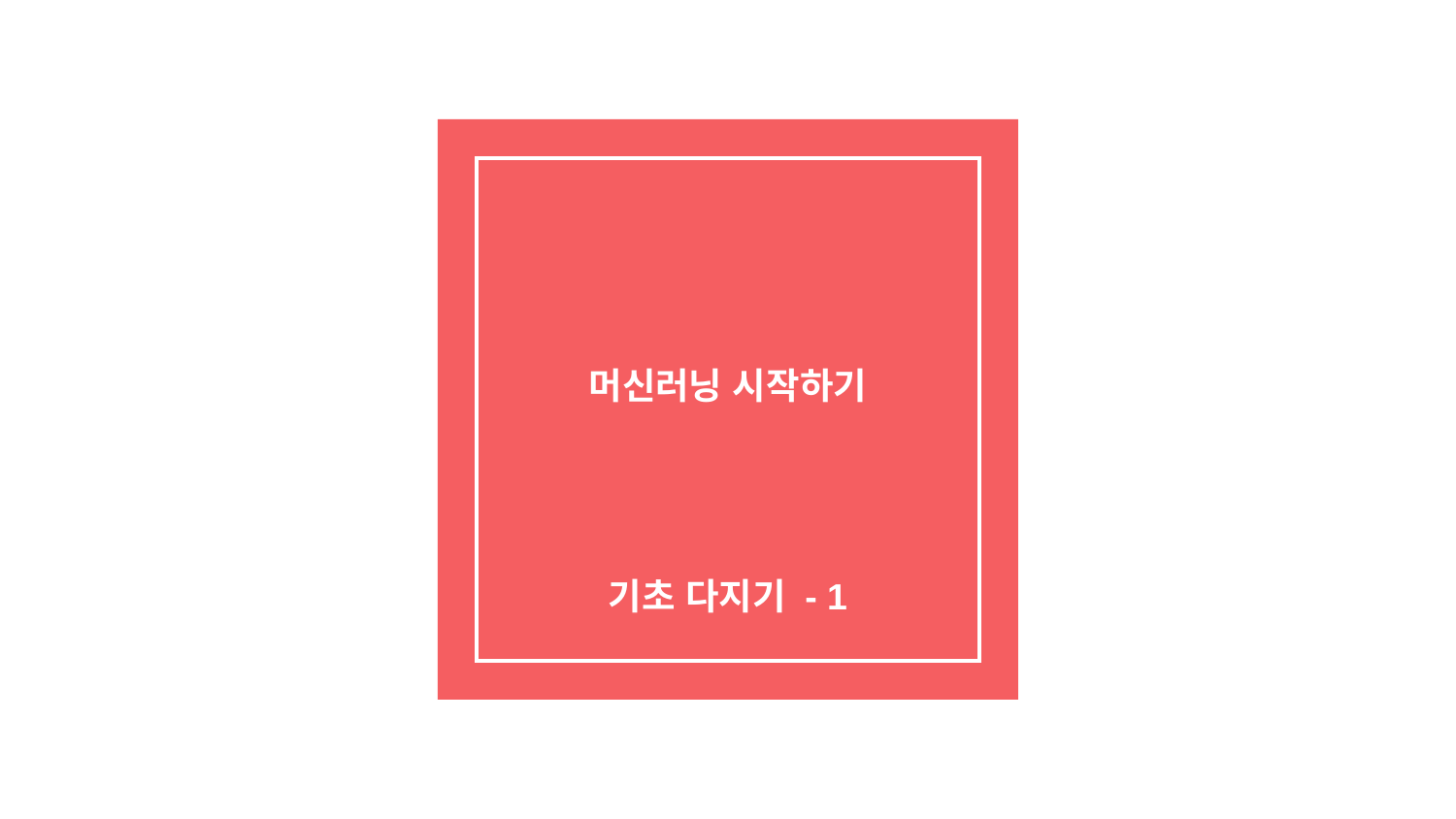

# 머신러닝 시작하기
기초 다지기 - 1